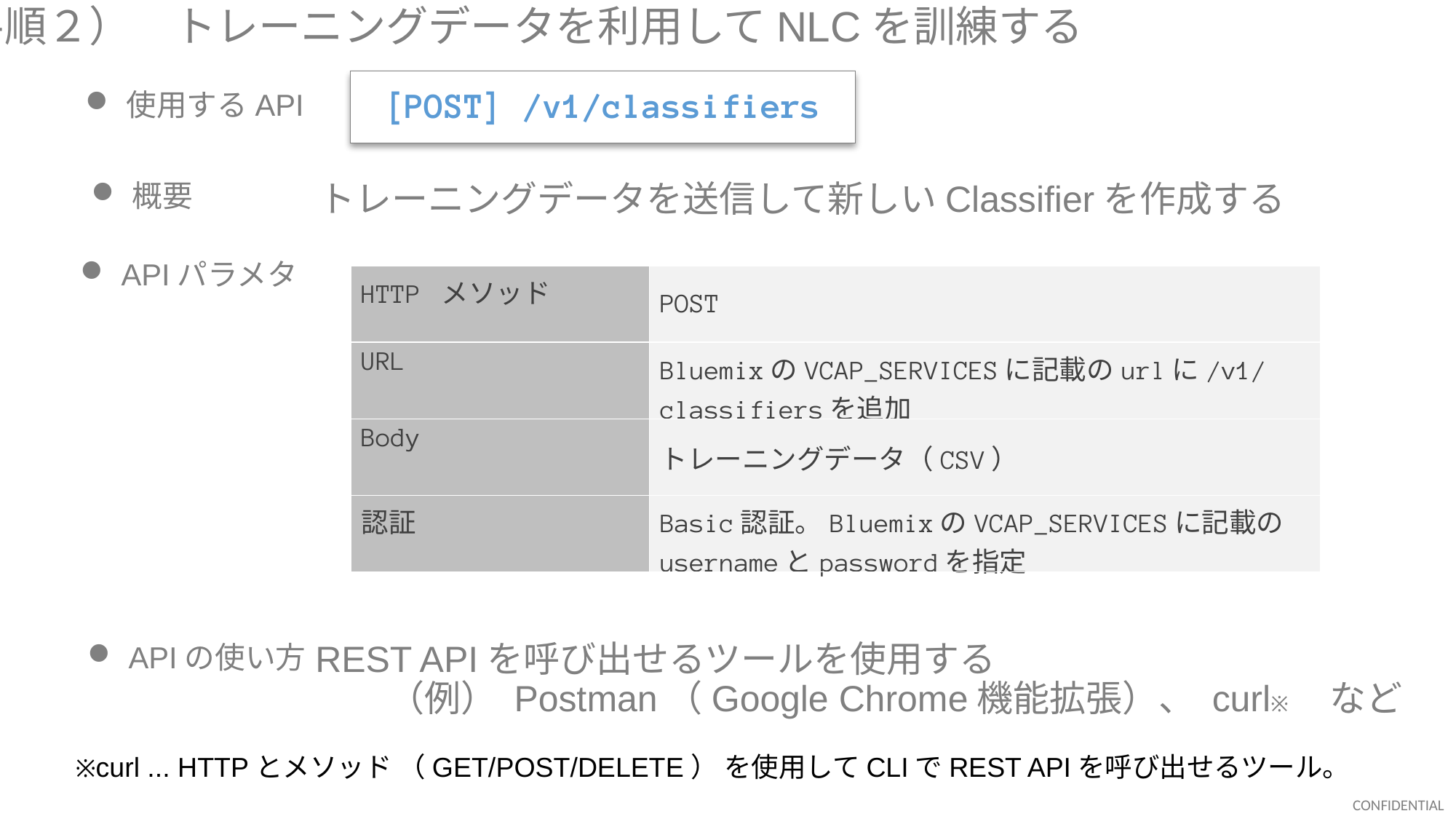

（手順２）　トレーニングデータを利用してNLCを訓練する
[POST] /v1/classifiers
使用するAPI
概要
トレーニングデータを送信して新しいClassifierを作成する
APIパラメタ
| HTTP メソッド | POST |
| --- | --- |
| URL | BluemixのVCAP\_SERVICESに記載のurlに/v1/classifiersを追加 |
| Body | トレーニングデータ（CSV） |
| 認証 | Basic認証。BluemixのVCAP\_SERVICESに記載のusernameとpasswordを指定 |
REST APIを呼び出せるツールを使用する
　　（例） Postman（Google Chrome機能拡張）、 curl※　など
APIの使い方
※curl ... HTTPとメソッド （GET/POST/DELETE） を使用してCLIでREST APIを呼び出せるツール。
CONFIDENTIAL